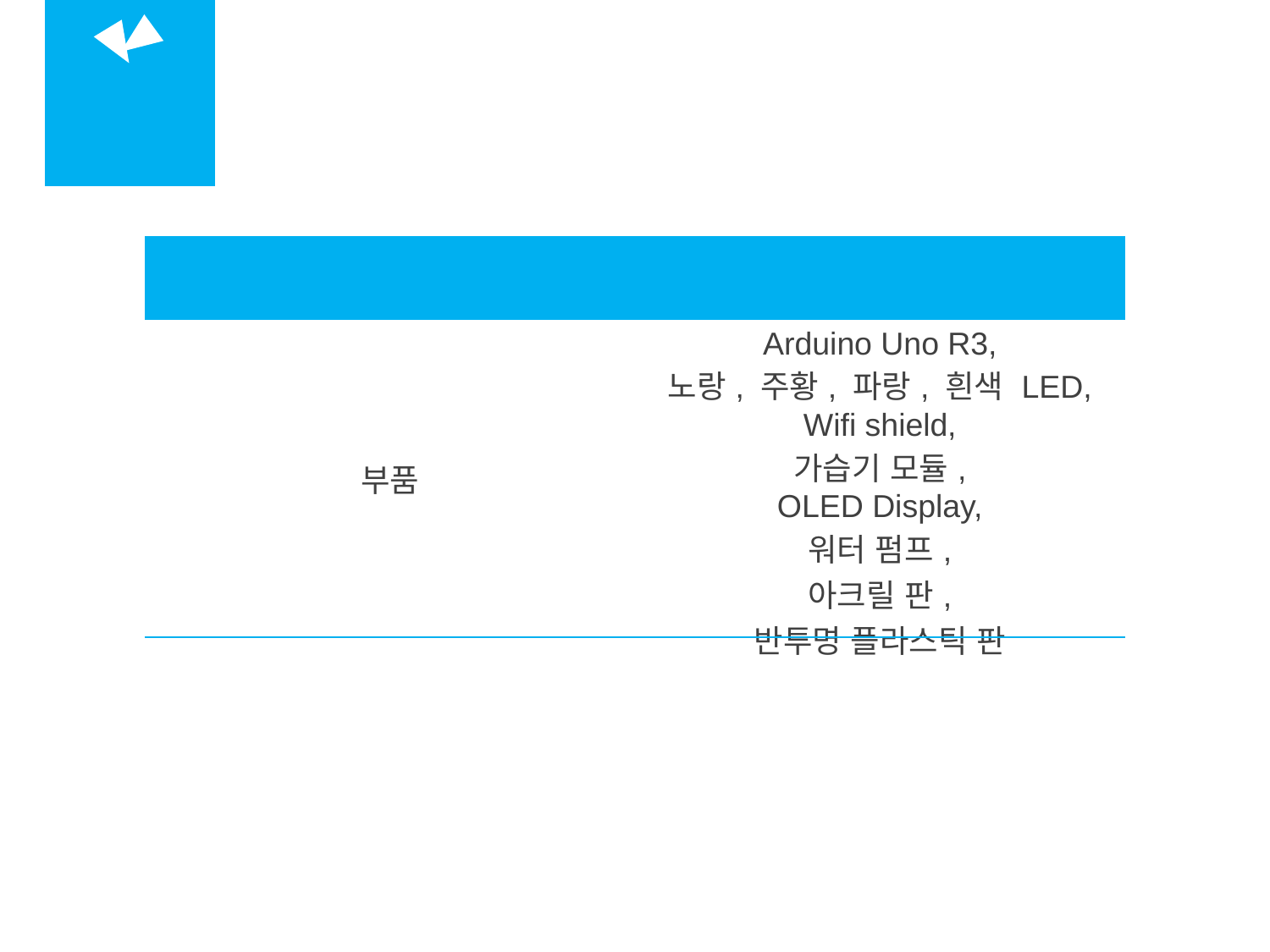

07
Our
choice
| 조사 내용 | Our choice |
| --- | --- |
| 부품 | Arduino Uno R3, 노랑, 주황, 파랑, 흰색 LED, Wifi shield, 가습기 모듈, OLED Display, 워터 펌프, 아크릴 판, 반투명 플라스틱 판 |